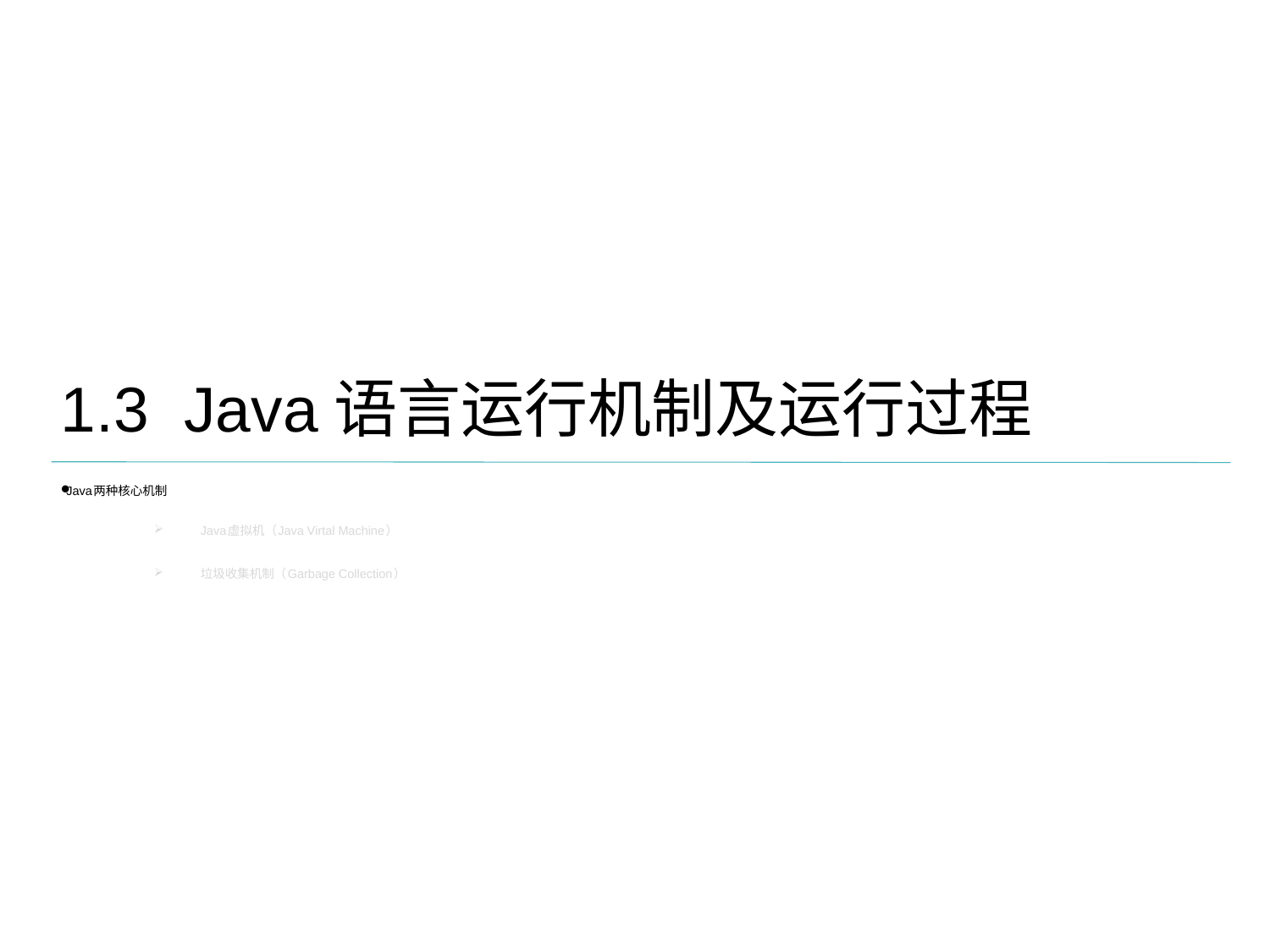

1.3  Java语言运行机制及运行过程
Java两种核心机制

Java虚拟机（Java Virtal Machine）

垃圾收集机制（Garbage Collection）